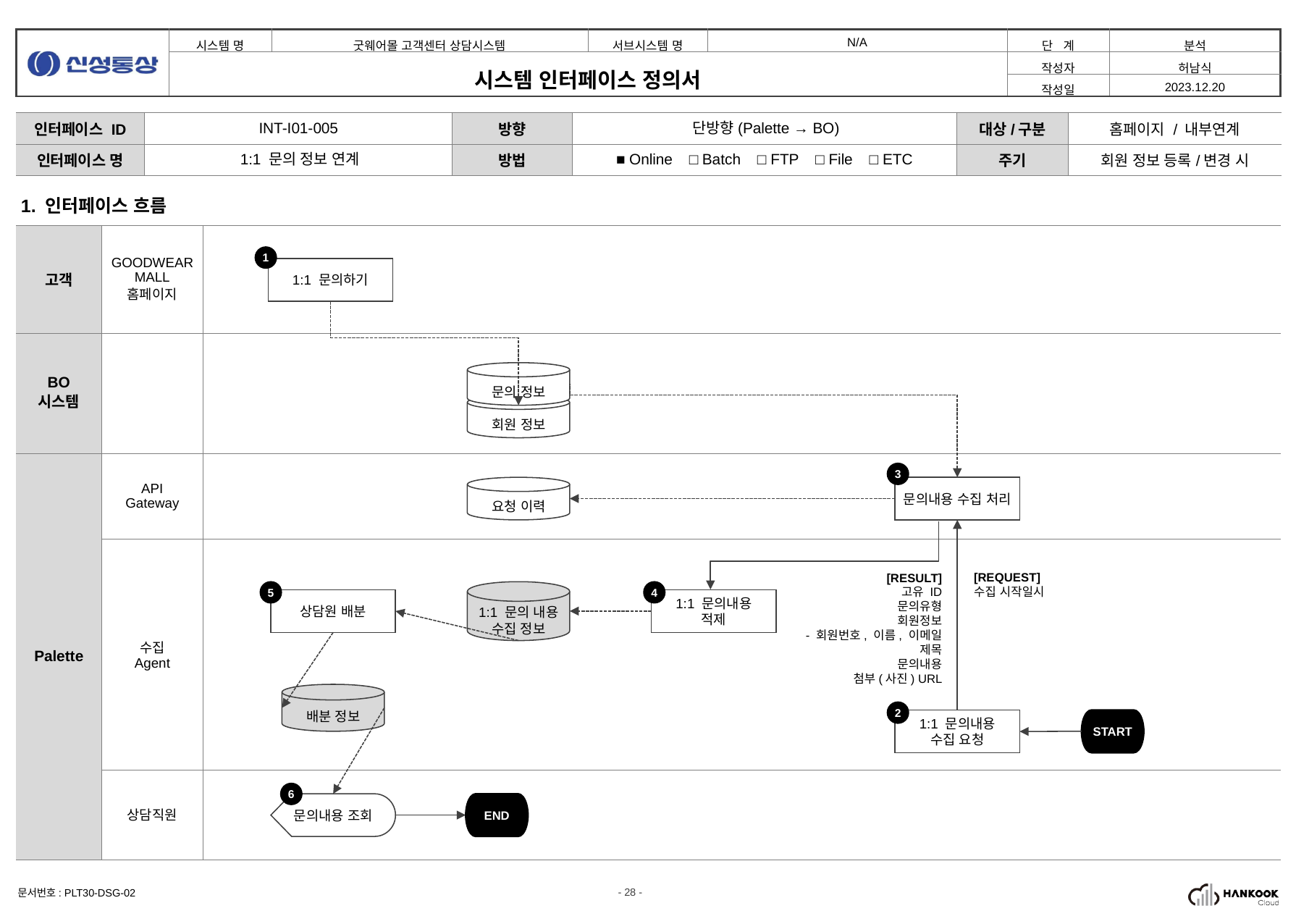

| 인터페이스 ID | INT-I01-005 | 방향 | 단방향(Palette → BO) | 대상/구분 | 홈페이지 / 내부연계 |
| --- | --- | --- | --- | --- | --- |
| 인터페이스 명 | 1:1 문의 정보 연계 | 방법 | ■ Online □ Batch □ FTP □ File □ ETC | 주기 | 회원 정보 등록/변경 시 |
1. 인터페이스 흐름
| 고객 | GOODWEAR MALL 홈페이지 |  |
| --- | --- | --- |
| BO 시스템 |  |  |
| Palette | API Gateway |  |
| Palette | 수집 Agent |  |
|  | 상담직원 |  |
1
1:1 문의하기
문의 정보
회원 정보
3
요청 이력
문의내용 수집 처리

[REQUEST]
수집 시작일시
[RESULT]
고유 ID
문의유형
회원정보
  - 회원번호, 이름, 이메일
제목
문의내용
첨부(사진) URL
5
1:1 문의 내용
수집 정보
4
상담원 배분
1:1 문의내용
적제
배분 정보
2
START
1:1 문의내용
수집 요청
6
END
문의내용 조회